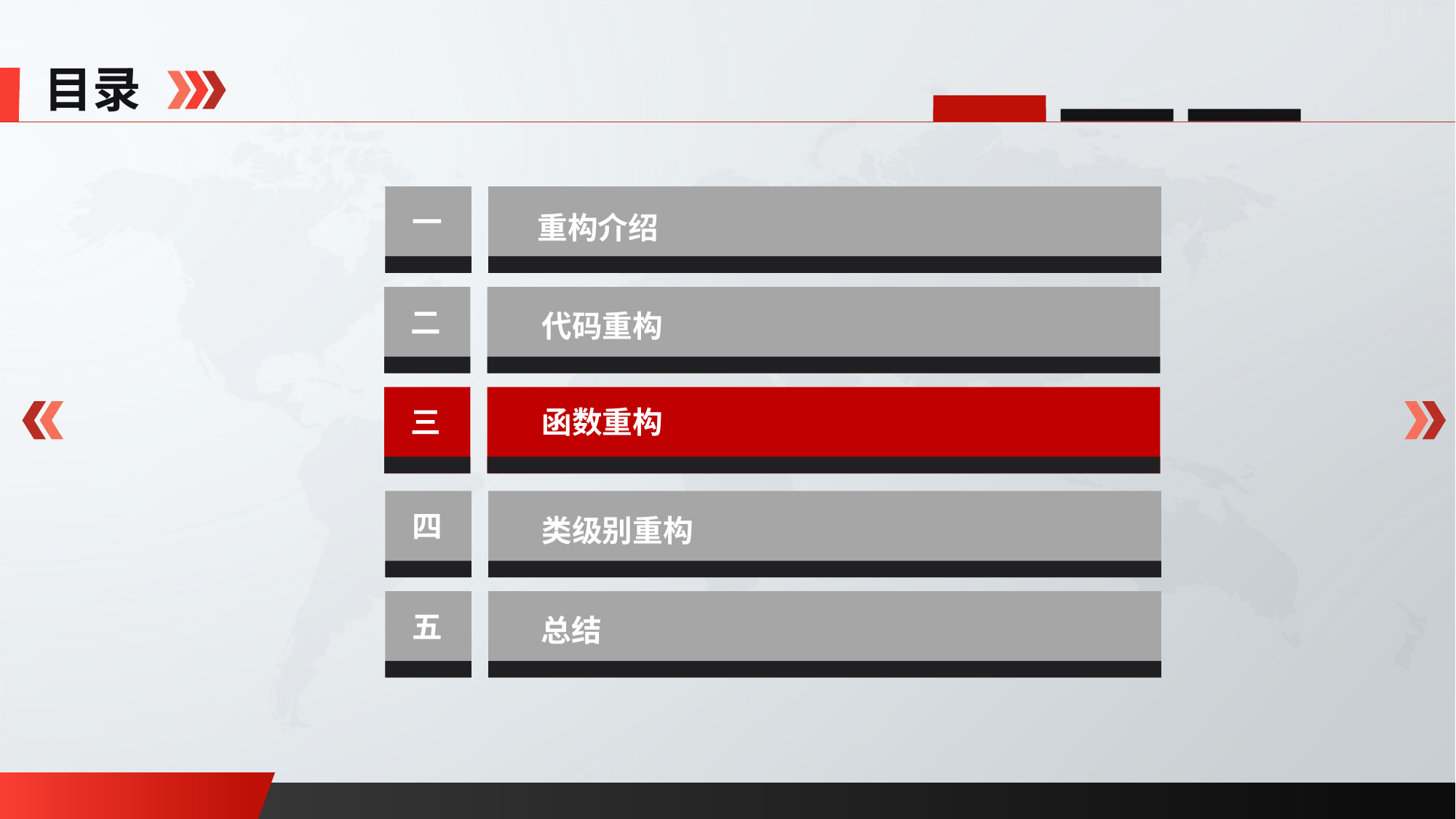

目录

一

重构介绍

二

代码重构

三

函数重构

四

类级别重构

五

总结